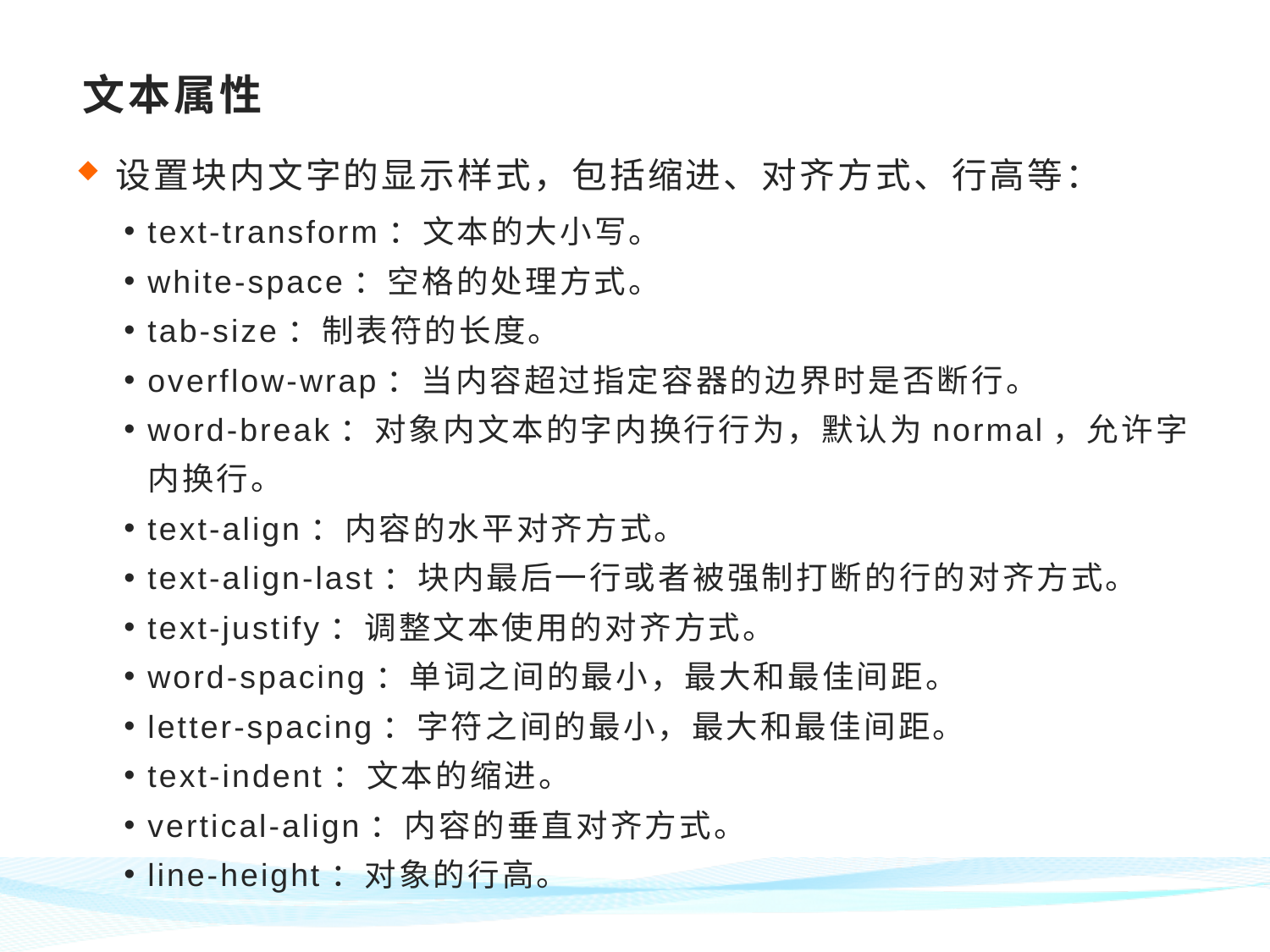

# 文本属性
设置块内文字的显示样式，包括缩进、对齐方式、行高等：
text-transform：文本的大小写。
white-space：空格的处理方式。
tab-size：制表符的长度。
overflow-wrap：当内容超过指定容器的边界时是否断行。
word-break：对象内文本的字内换行行为，默认为normal，允许字内换行。
text-align：内容的水平对齐方式。
text-align-last：块内最后一行或者被强制打断的行的对齐方式。
text-justify：调整文本使用的对齐方式。
word-spacing：单词之间的最小，最大和最佳间距。
letter-spacing：字符之间的最小，最大和最佳间距。
text-indent：文本的缩进。
vertical-align：内容的垂直对齐方式。
line-height：对象的行高。
37